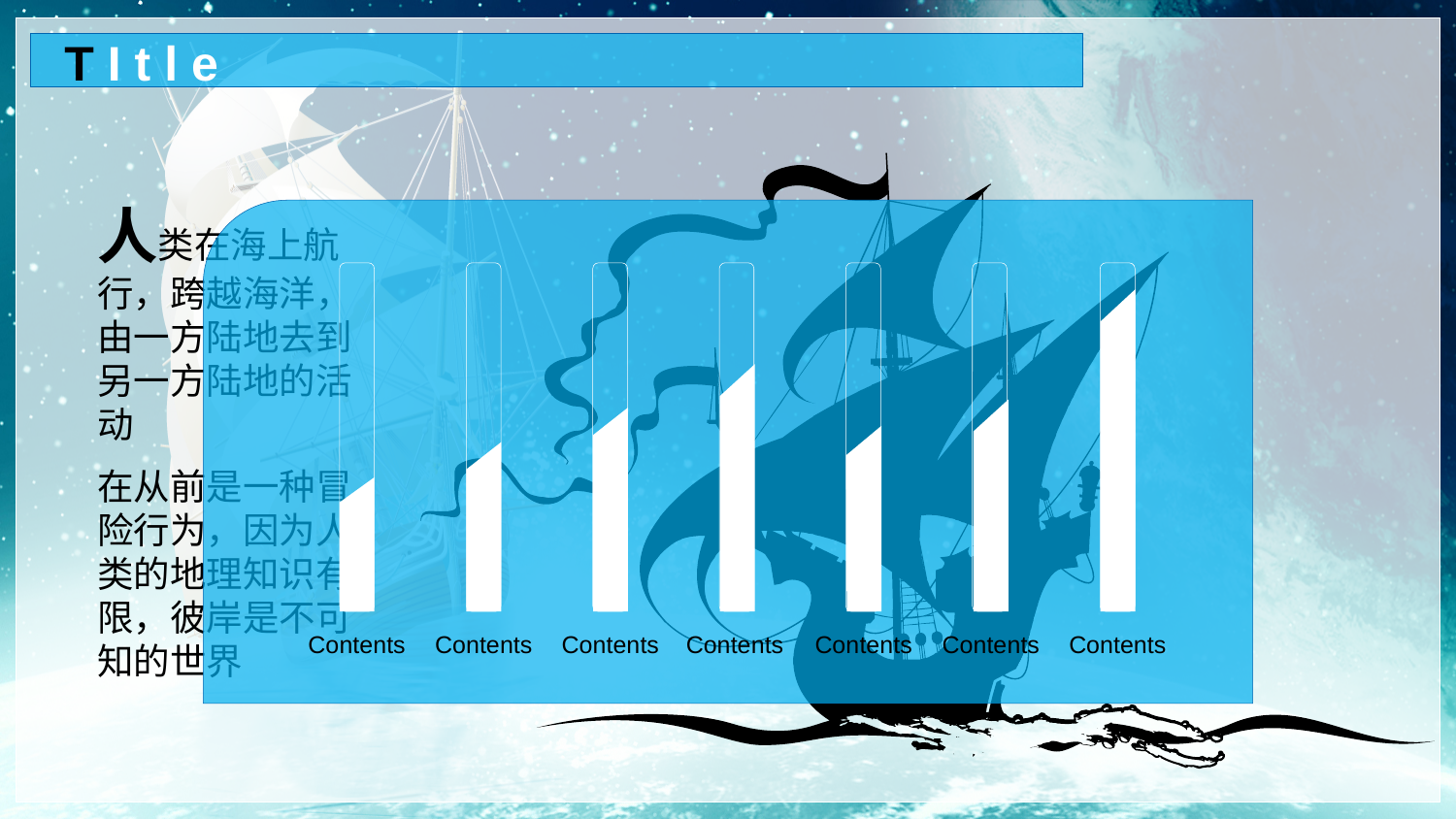

T I t l e

人类在海上航行，跨越海洋，由一方陆地去到另一方陆地的活动
在从前是一种冒险行为，因为人类的地理知识有限，彼岸是不可知的世界

Contents
Contents
Contents
Contents
Contents
Contents
Contents